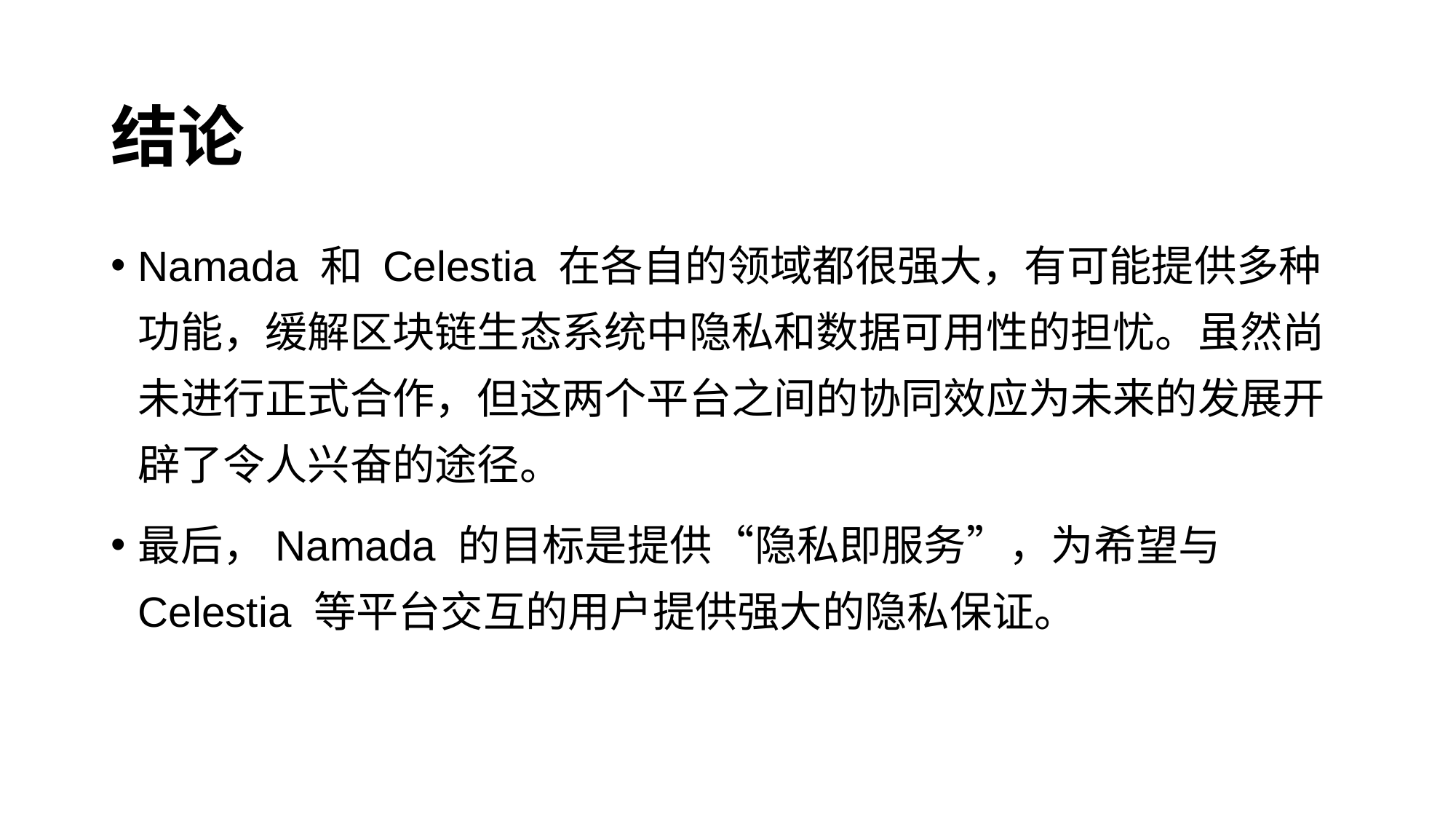

# 结论
Namada 和 Celestia 在各自的领域都很强大，有可能提供多种功能，缓解区块链生态系统中隐私和数据可用性的担忧。虽然尚未进行正式合作，但这两个平台之间的协同效应为未来的发展开辟了令人兴奋的途径。
最后，Namada 的目标是提供“隐私即服务”，为希望与 Celestia 等平台交互的用户提供强大的隐私保证。